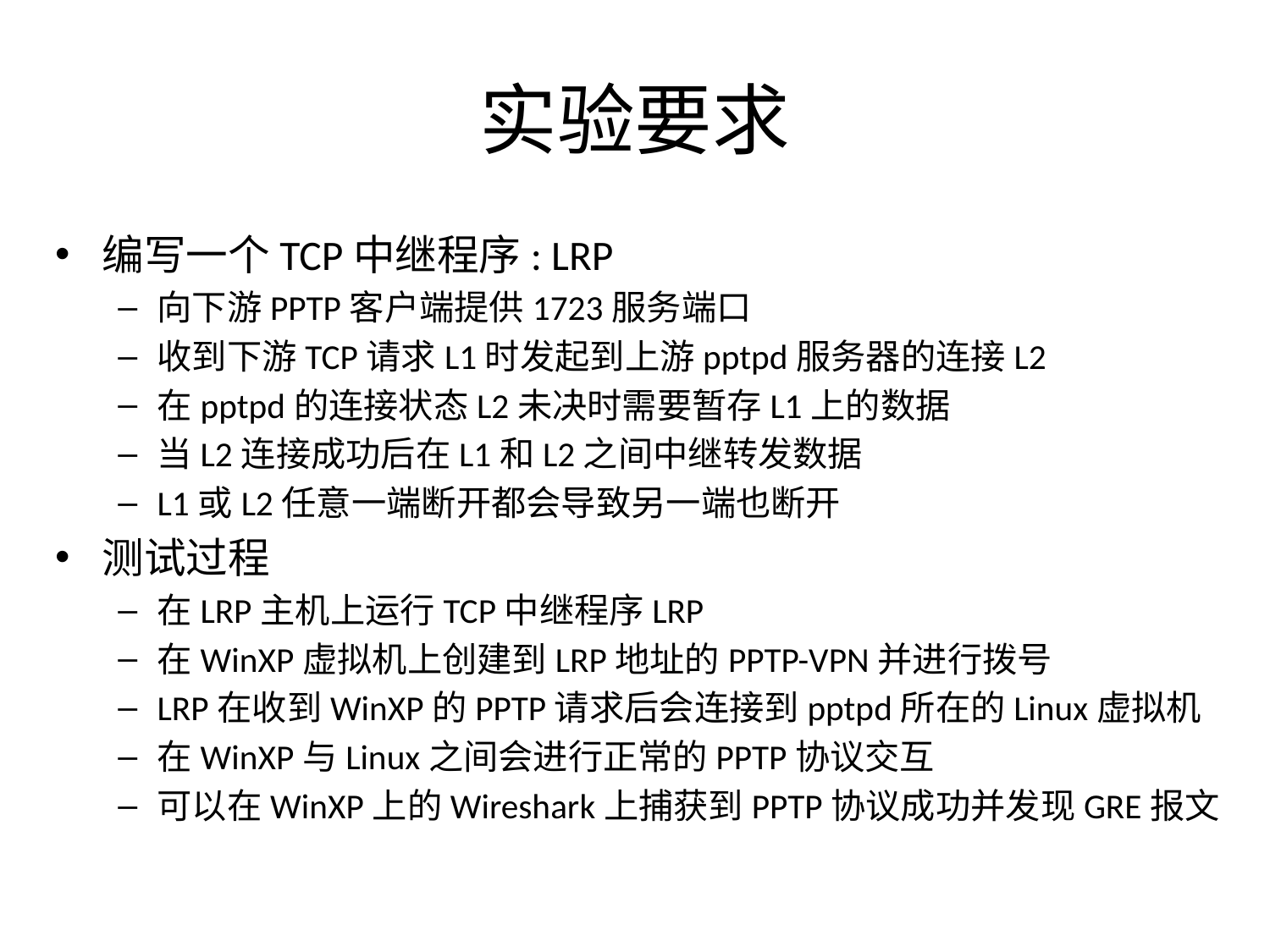

# 实验要求
编写一个TCP中继程序: LRP
向下游PPTP客户端提供1723服务端口
收到下游TCP请求L1时发起到上游pptpd服务器的连接L2
在pptpd的连接状态L2未决时需要暂存L1上的数据
当L2连接成功后在L1和L2之间中继转发数据
L1或L2任意一端断开都会导致另一端也断开
测试过程
在LRP主机上运行TCP中继程序LRP
在WinXP虚拟机上创建到LRP地址的PPTP-VPN并进行拨号
LRP在收到WinXP的PPTP请求后会连接到pptpd所在的Linux虚拟机
在WinXP与Linux之间会进行正常的PPTP协议交互
可以在WinXP上的Wireshark上捕获到PPTP协议成功并发现GRE报文